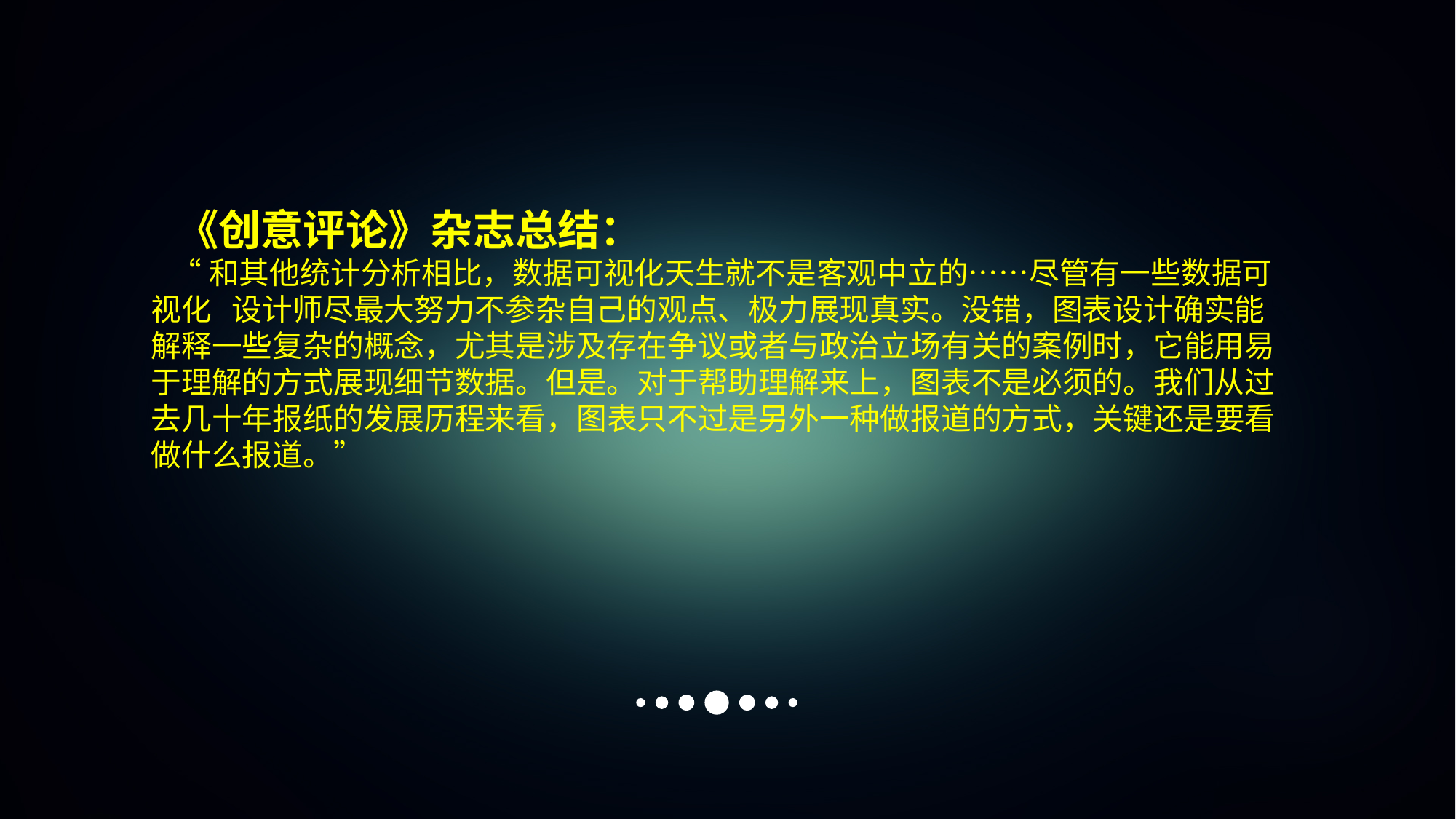

《创意评论》杂志总结：
   “和其他统计分析相比，数据可视化天生就不是客观中立的……尽管有一些数据可视化   设计师尽最大努力不参杂自己的观点、极力展现真实。没错，图表设计确实能解释一些复杂的概念，尤其是涉及存在争议或者与政治立场有关的案例时，它能用易于理解的方式展现细节数据。但是。对于帮助理解来上，图表不是必须的。我们从过去几十年报纸的发展历程来看，图表只不过是另外一种做报道的方式，关键还是要看做什么报道。”